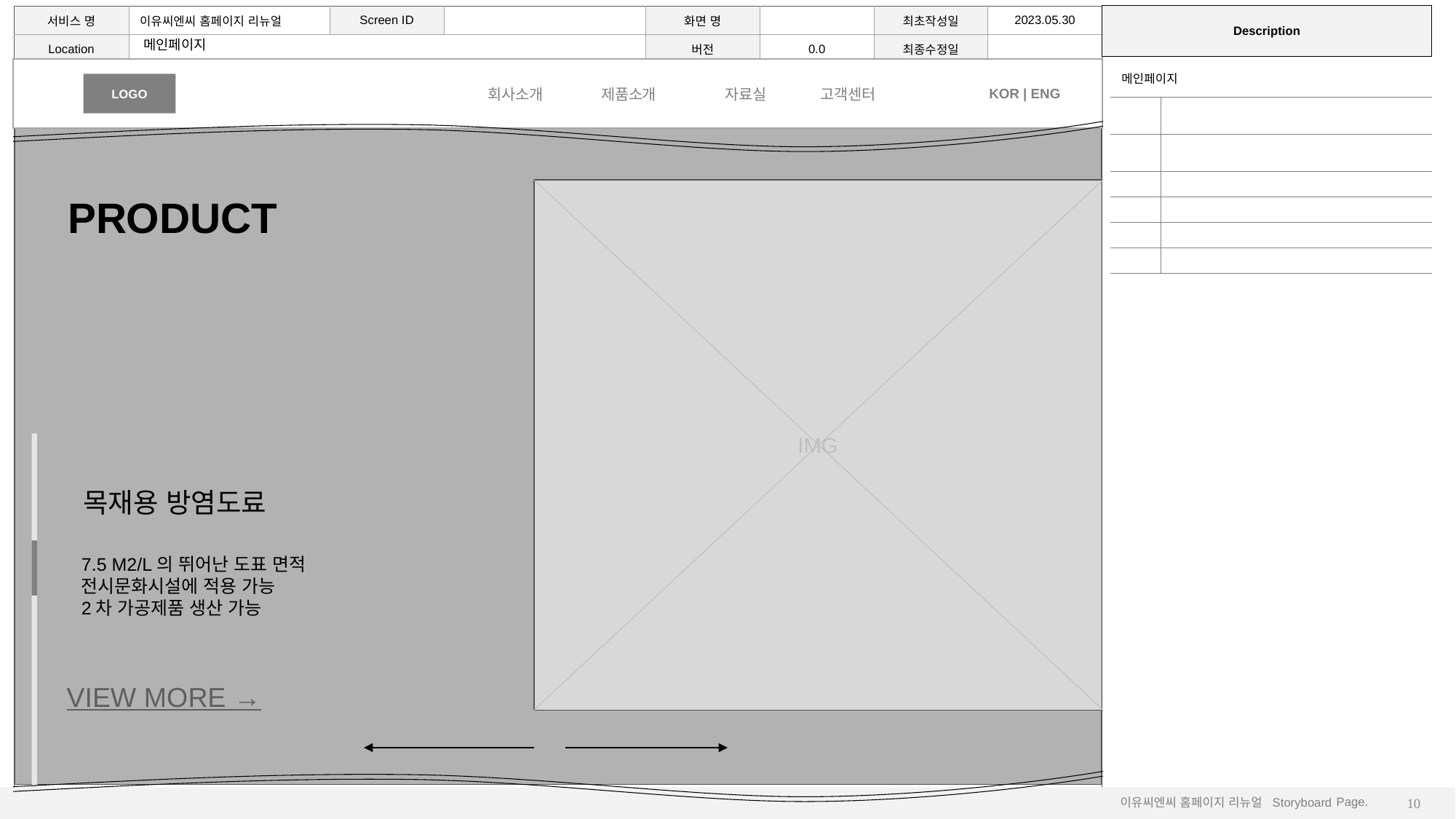

메인페이지

LOGO
회사소개
제품소개
자료실
고객센터
KOR | ENG
| 메인페이지 |  |
| --- | --- |
|  |  |
|  |  |
|  |  |
|  |  |
|  |  |
|  |  |

IMG
PRODUCT

목재용 방염도료
7.5 M2/L의 뛰어난 도표 면적
전시문화시설에 적용 가능
2차 가공제품 생산 가능
VIEW MORE →

10